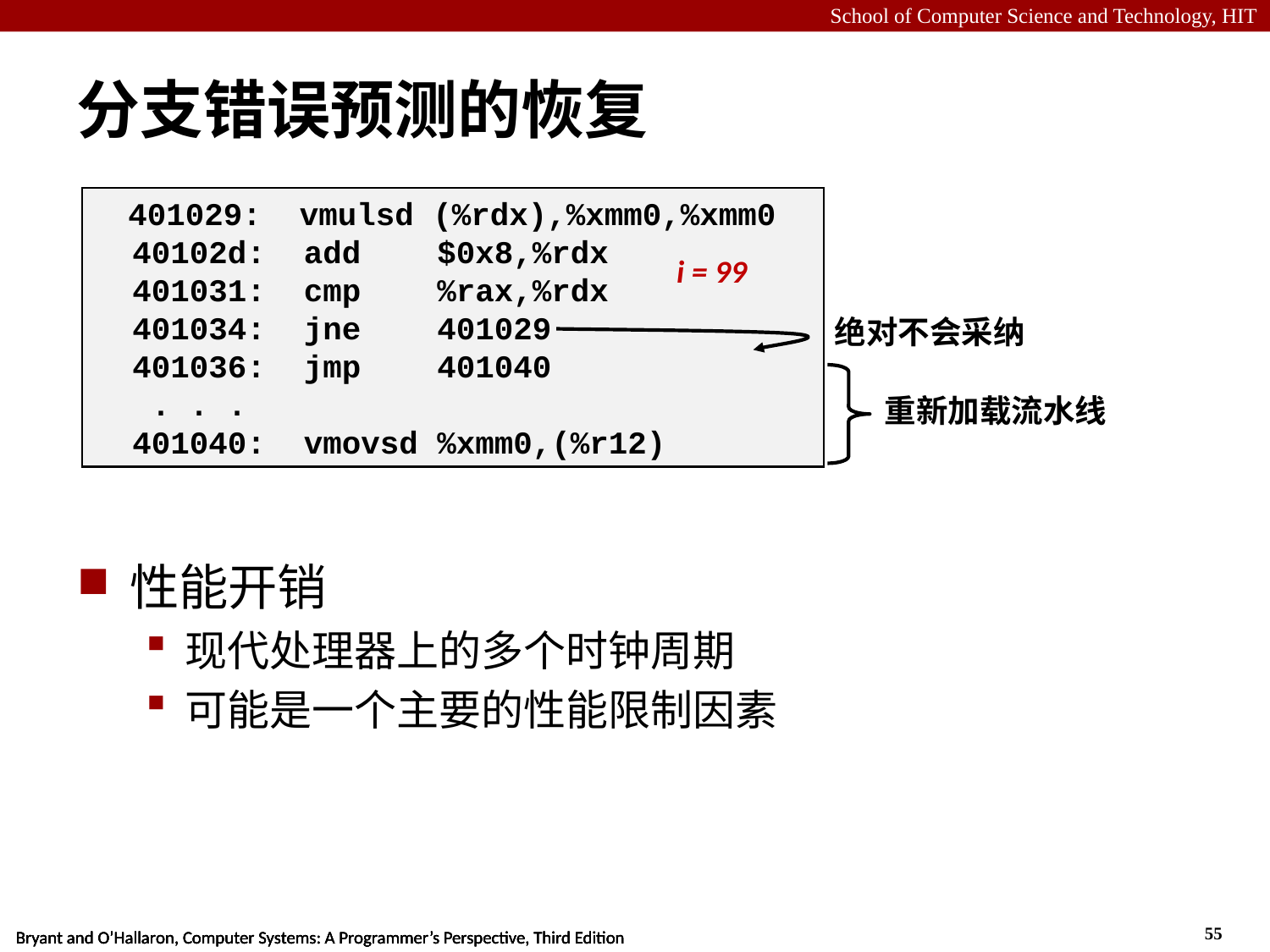

# 分支错误预测的恢复
  401029:  vmulsd (%rdx),%xmm0,%xmm0
  40102d:  add    $0x8,%rdx
  401031:  cmp    %rax,%rdx
  401034:  jne    401029
  401036:  jmp    401040
   . . .
  401040:  vmovsd %xmm0,(%r12)
i = 99
绝对不会采纳

重新加载流水线
性能开销
现代处理器上的多个时钟周期
可能是一个主要的性能限制因素